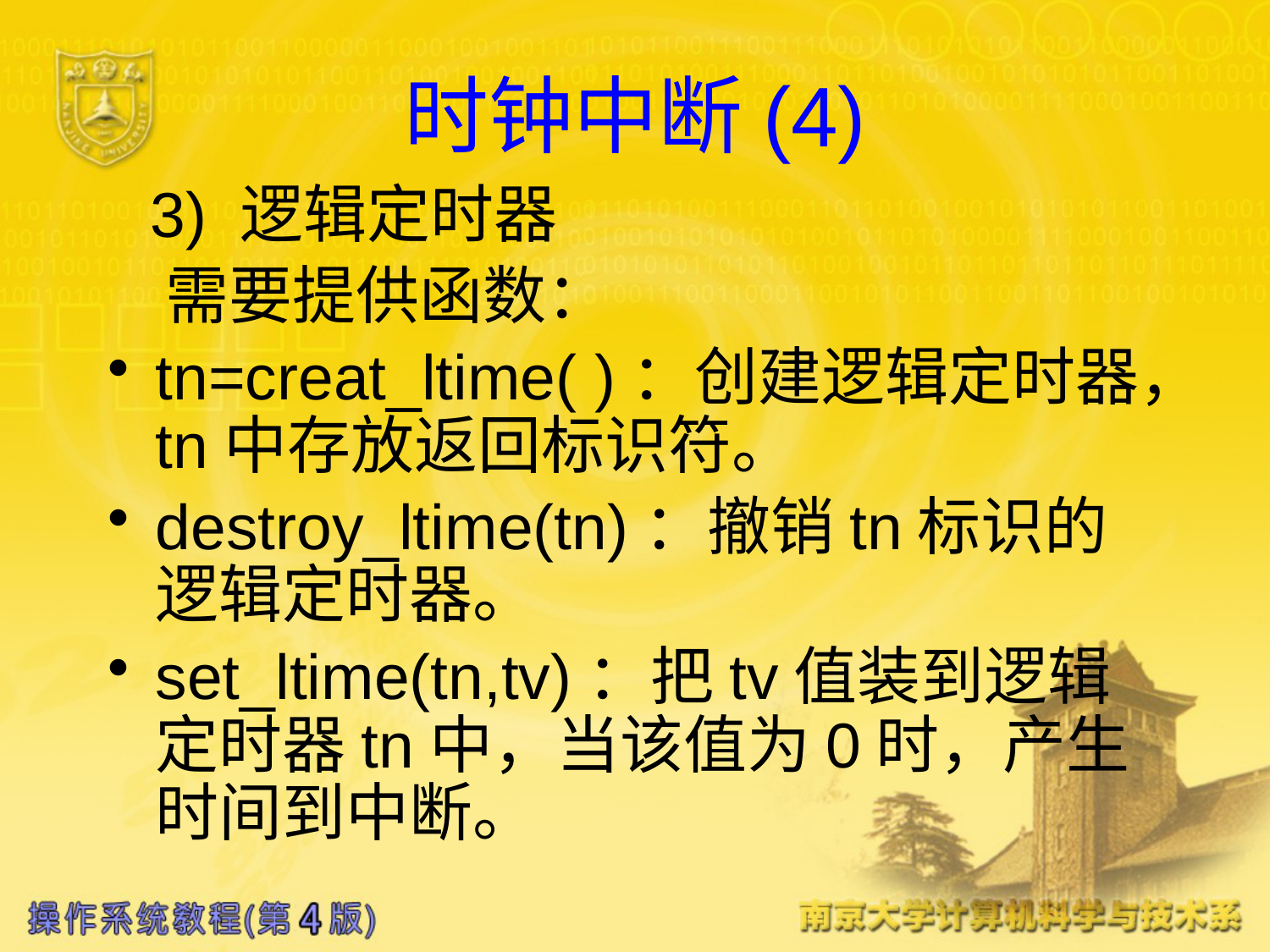

# 时钟中断(4)
   3) 逻辑定时器
   需要提供函数：
tn=creat_ltime( )：创建逻辑定时器，tn中存放返回标识符。
destroy_ltime(tn)：撤销tn标识的逻辑定时器。
set_ltime(tn,tv)：把tv值装到逻辑定时器tn中，当该值为0时，产生时间到中断。